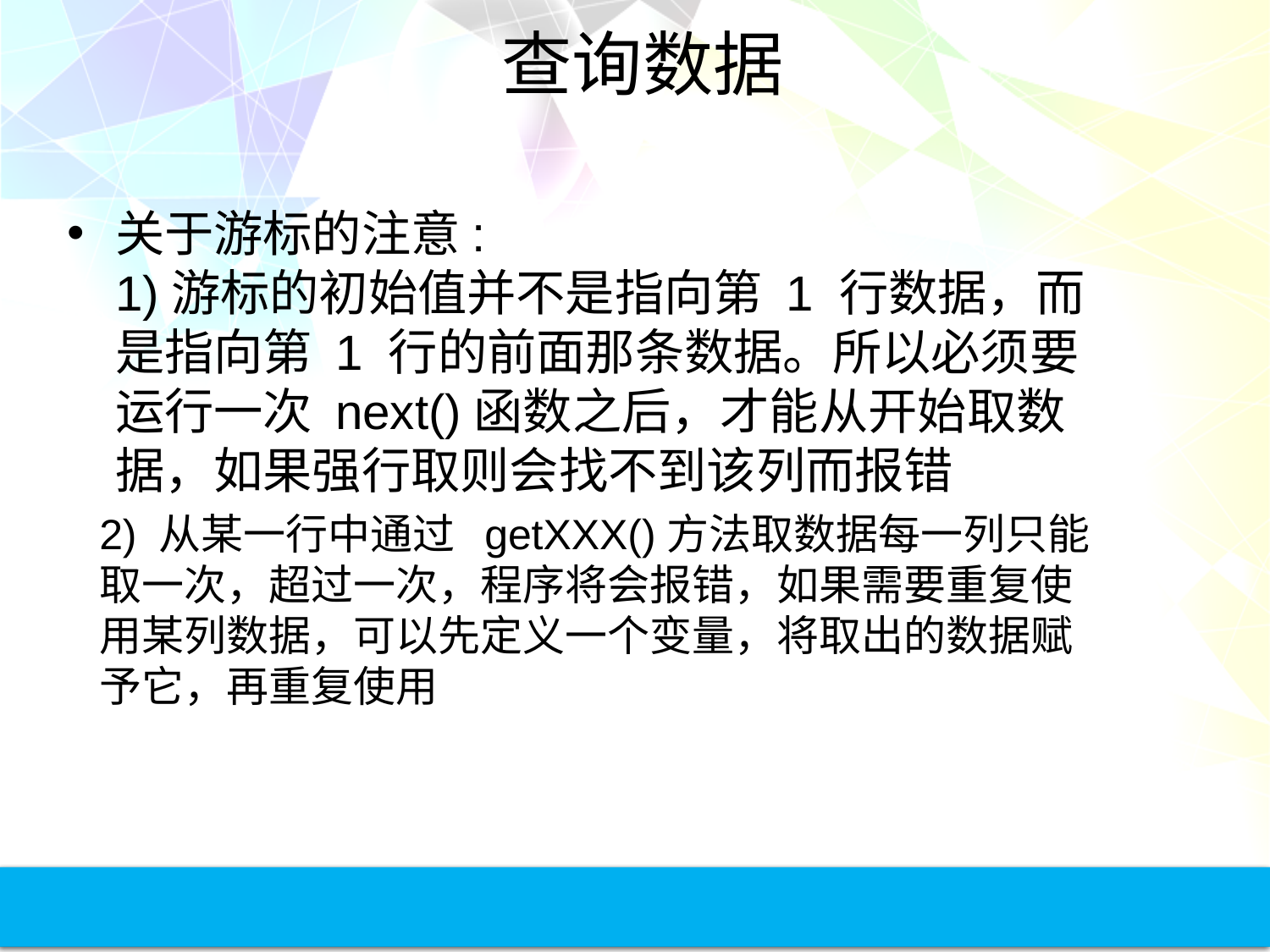

# 查询数据
关于游标的注意:
1)游标的初始值并不是指向第 1 行数据，而是指向第 1 行的前面那条数据。所以必须要运行一次 next()函数之后，才能从开始取数据，如果强行取则会找不到该列而报错
2) 从某一行中通过  getXXX()方法取数据每一列只能取一次，超过一次，程序将会报错，如果需要重复使用某列数据，可以先定义一个变量，将取出的数据赋予它，再重复使用